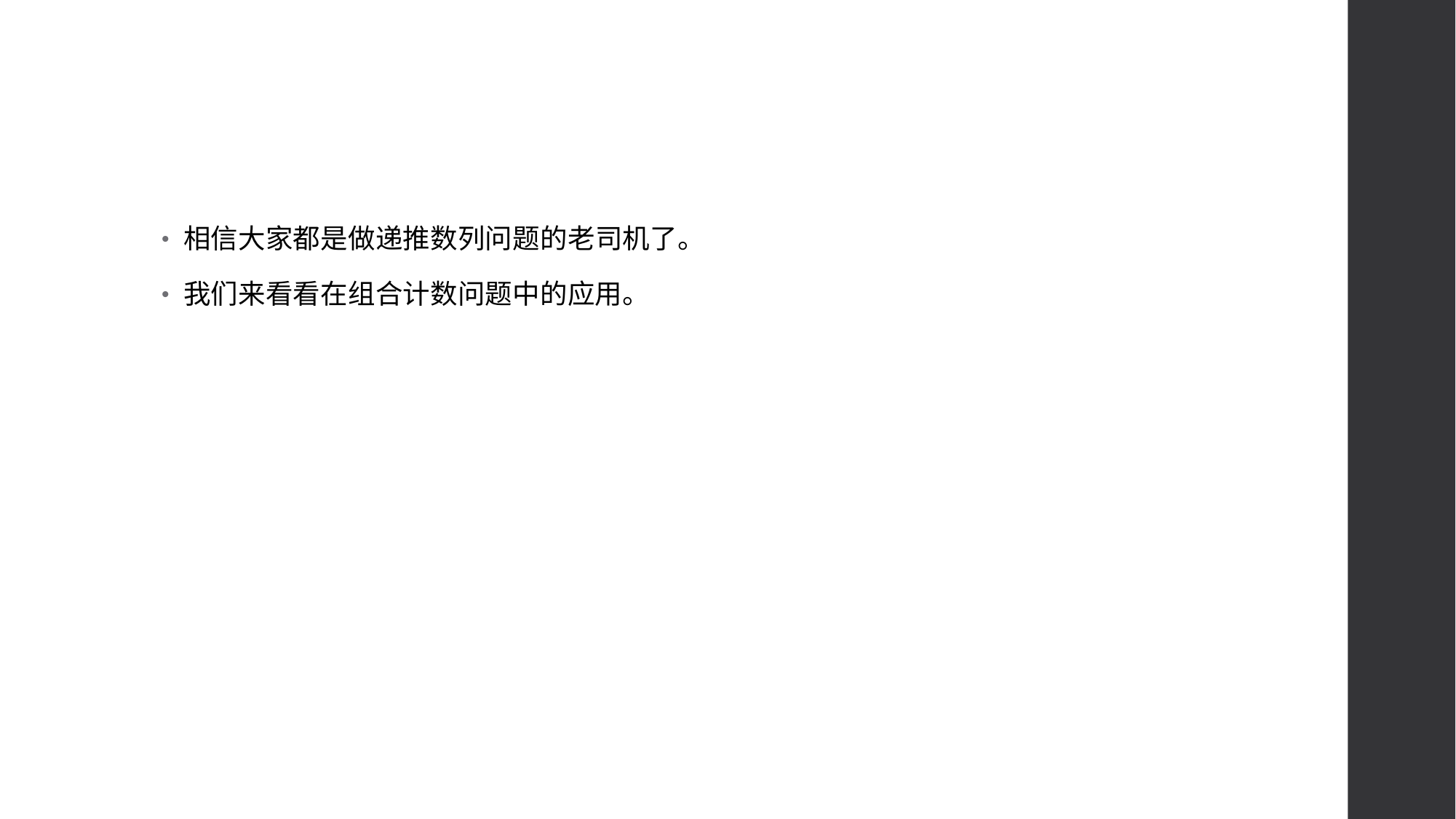

#
相信大家都是做递推数列问题的老司机了。
我们来看看在组合计数问题中的应用。